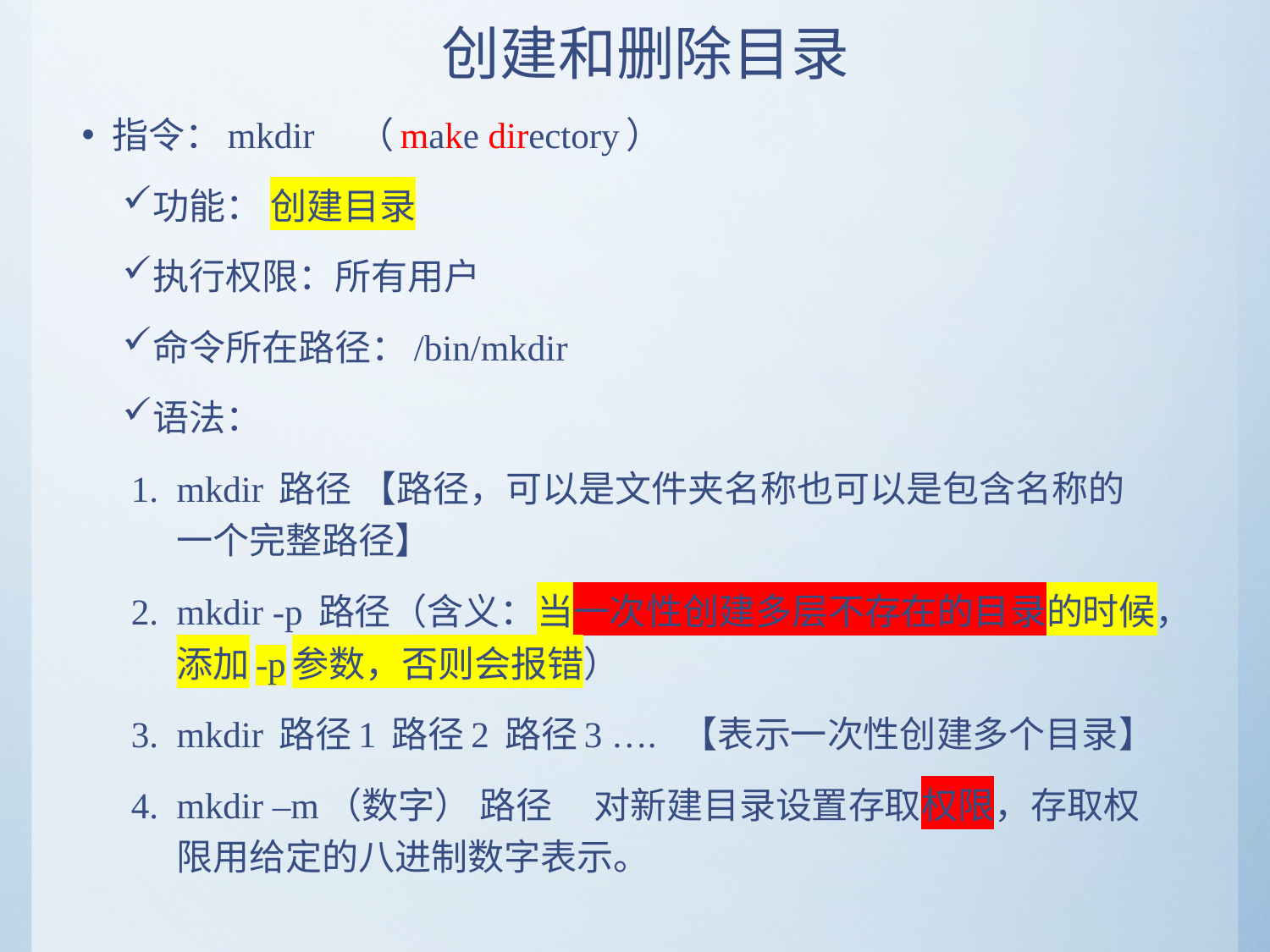

# 创建和删除目录
指令：mkdir    （make directory）
功能： 创建目录
执行权限：所有用户
命令所在路径：/bin/mkdir
语法：
mkdir 路径 【路径，可以是文件夹名称也可以是包含名称的一个完整路径】
mkdir -p 路径（含义：当一次性创建多层不存在的目录的时候，添加-p参数，否则会报错）
mkdir 路径1 路径2 路径3 ….  【表示一次性创建多个目录】
mkdir –m（数字） 路径     对新建目录设置存取权限，存取权限用给定的八进制数字表示。